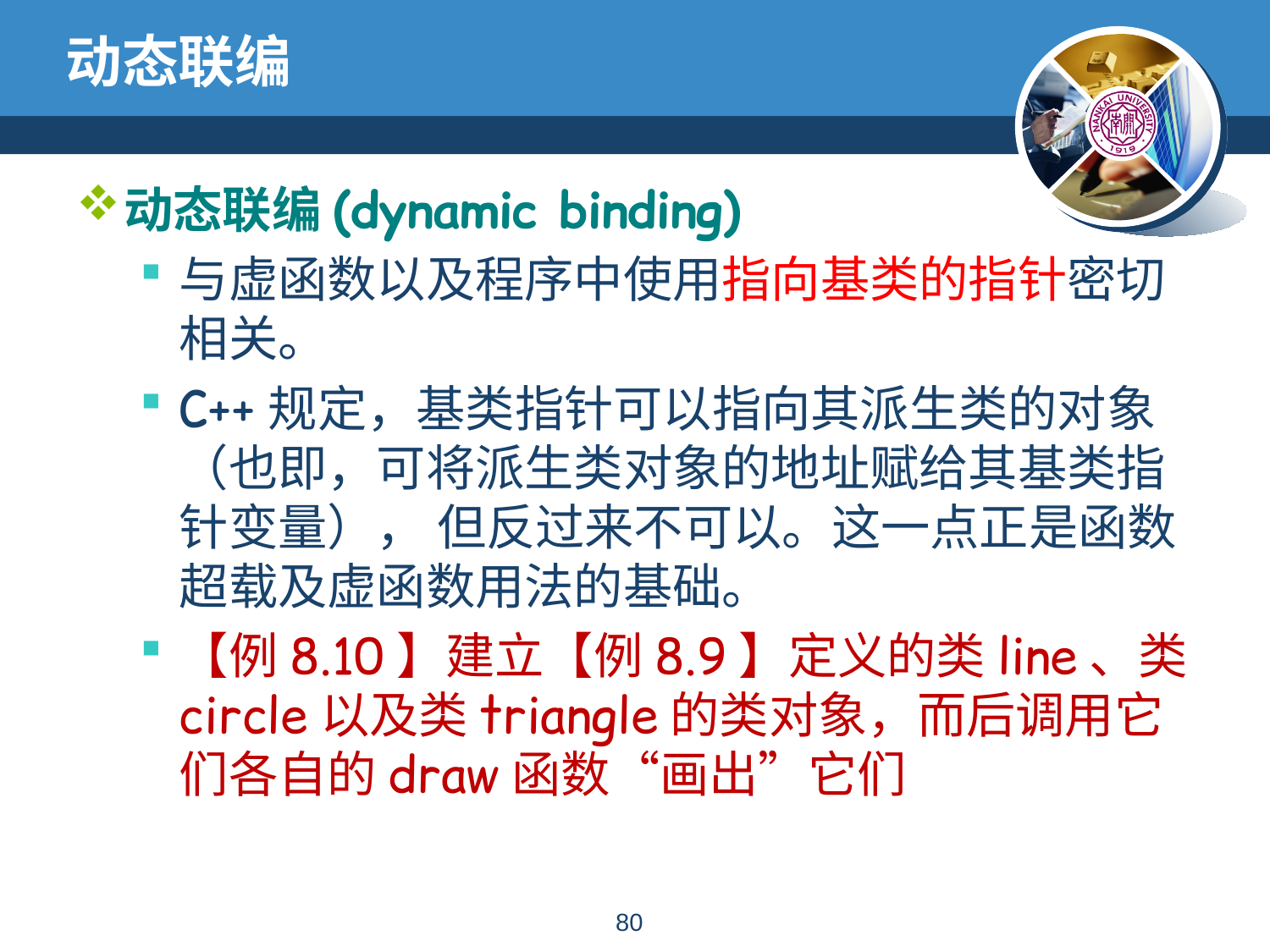

# 动态联编
动态联编(dynamic binding)
与虚函数以及程序中使用指向基类的指针密切相关。
C++规定，基类指针可以指向其派生类的对象（也即，可将派生类对象的地址赋给其基类指针变量）， 但反过来不可以。这一点正是函数超载及虚函数用法的基础。
【例8.10】建立【例8.9】定义的类line、类circle以及类triangle的类对象，而后调用它们各自的draw函数“画出”它们
80